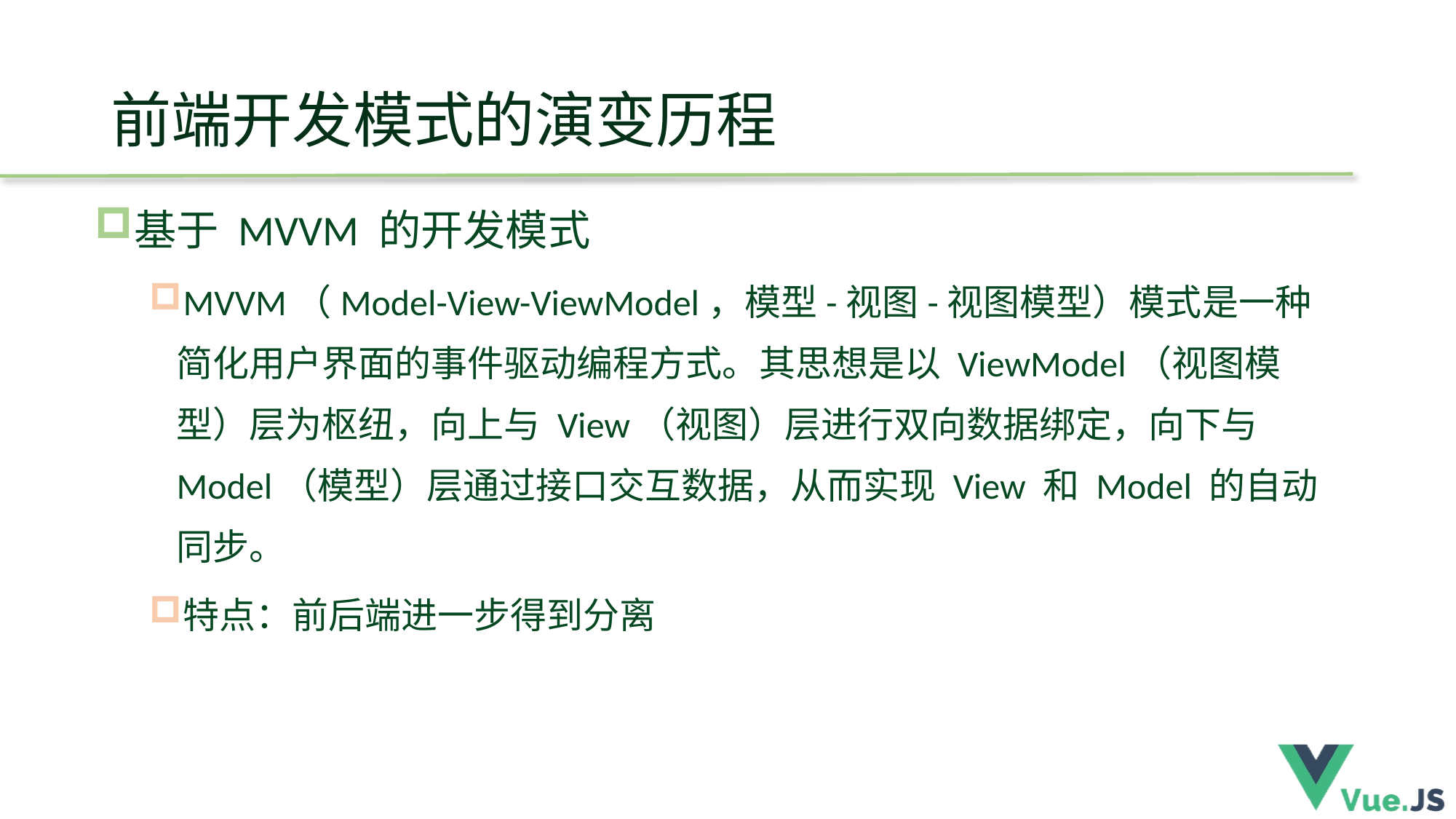

# 前端开发模式的演变历程
基于 MVVM 的开发模式
MVVM（Model-View-ViewModel，模型-视图-视图模型）模式是一种简化用户界面的事件驱动编程方式。其思想是以 ViewModel（视图模型）层为枢纽，向上与 View（视图）层进行双向数据绑定，向下与 Model（模型）层通过接口交互数据，从而实现 View 和 Model 的自动同步。
特点：前后端进一步得到分离